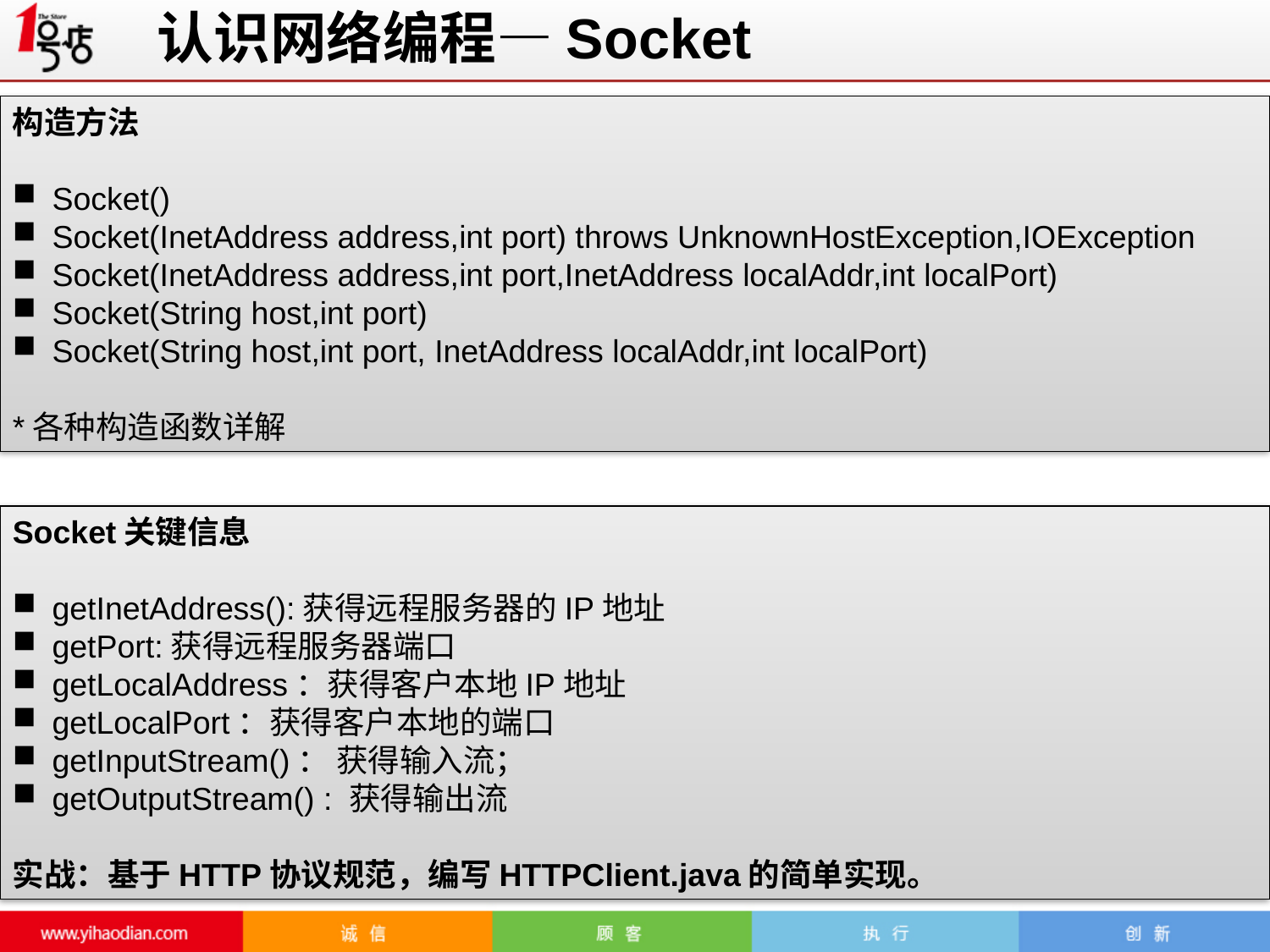

认识网络编程—Socket
构造方法

Socket()
Socket(InetAddress address,int port) throws UnknownHostException,IOException
Socket(InetAddress address,int port,InetAddress localAddr,int localPort)
Socket(String host,int port)
Socket(String host,int port, InetAddress localAddr,int localPort)

*各种构造函数详解
Socket关键信息

getInetAddress():获得远程服务器的IP地址
getPort:获得远程服务器端口
getLocalAddress：获得客户本地IP地址
getLocalPort：获得客户本地的端口
getInputStream()： 获得输入流；
getOutputStream() : 获得输出流

实战：基于HTTP协议规范，编写HTTPClient.java的简单实现。